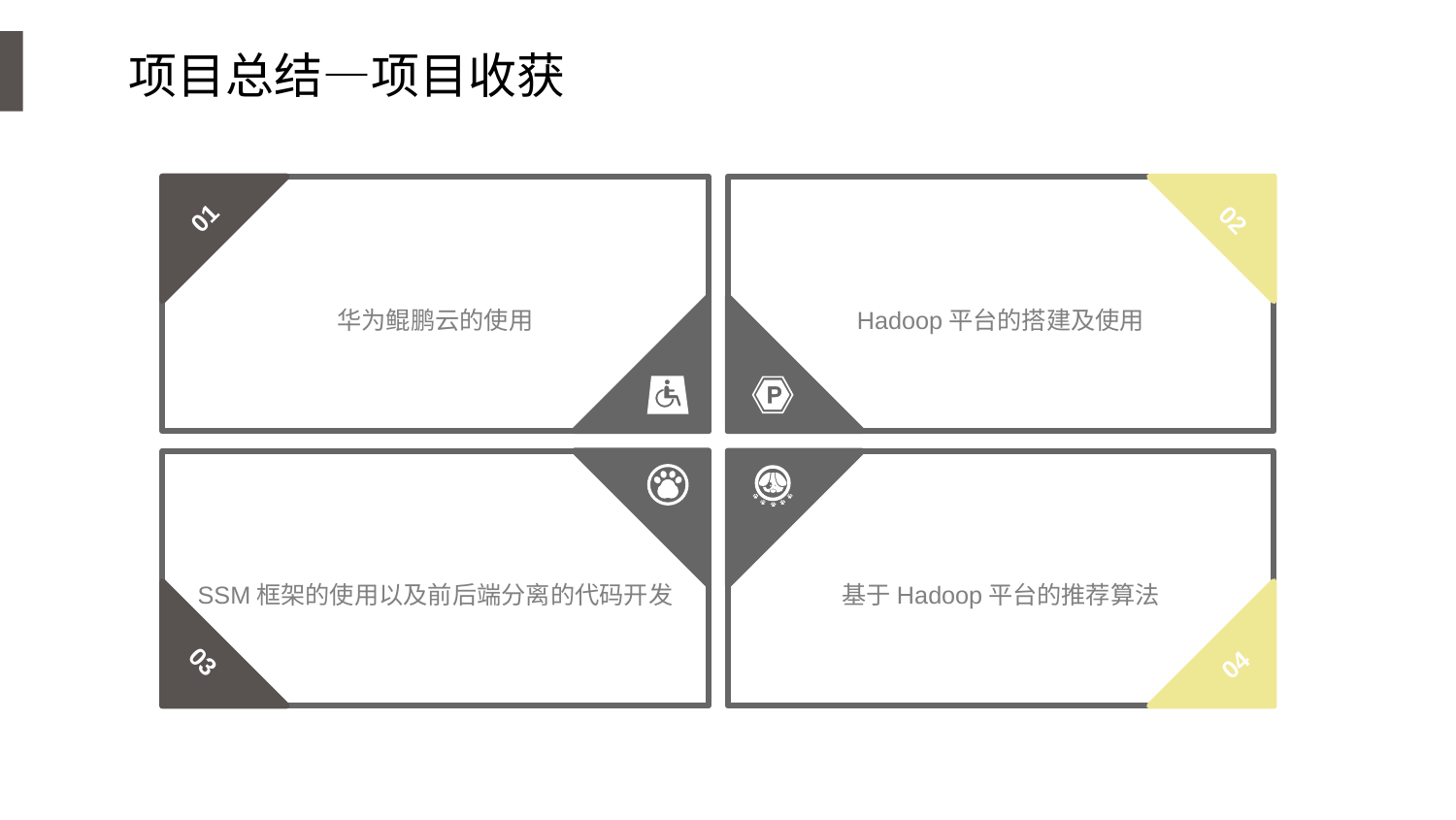

项目总结—项目收获
华为鲲鹏云的使用

01

Hadoop平台的搭建及使用

02

SSM框架的使用以及前后端分离的代码开发

03

基于Hadoop平台的推荐算法

04